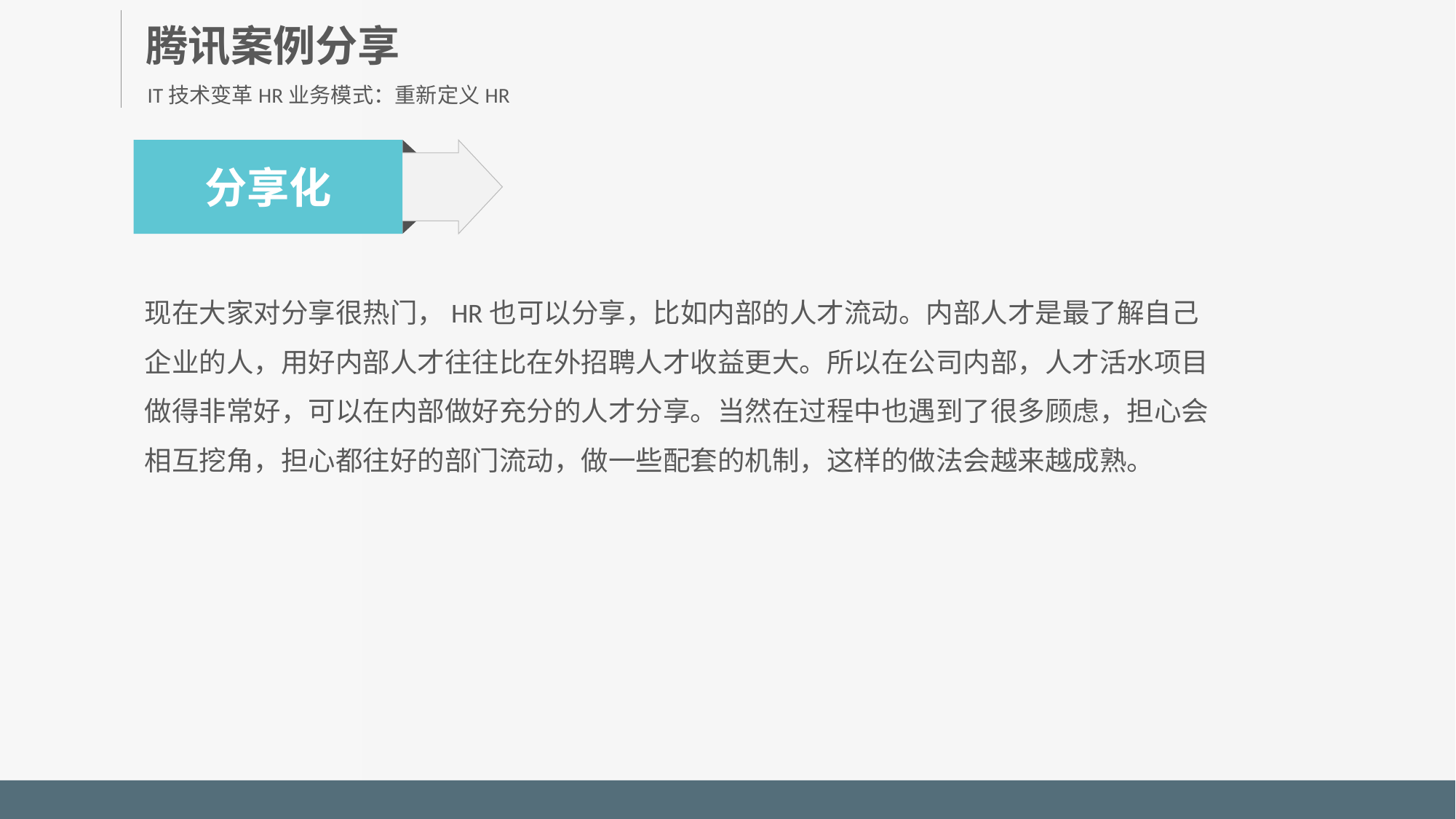

腾讯案例分享
IT技术变革HR业务模式：重新定义HR

分享化

现在大家对分享很热门，HR也可以分享，比如内部的人才流动。内部人才是最了解自己企业的人，用好内部人才往往比在外招聘人才收益更大。所以在公司内部，人才活水项目做得非常好，可以在内部做好充分的人才分享。当然在过程中也遇到了很多顾虑，担心会相互挖角，担心都往好的部门流动，做一些配套的机制，这样的做法会越来越成熟。